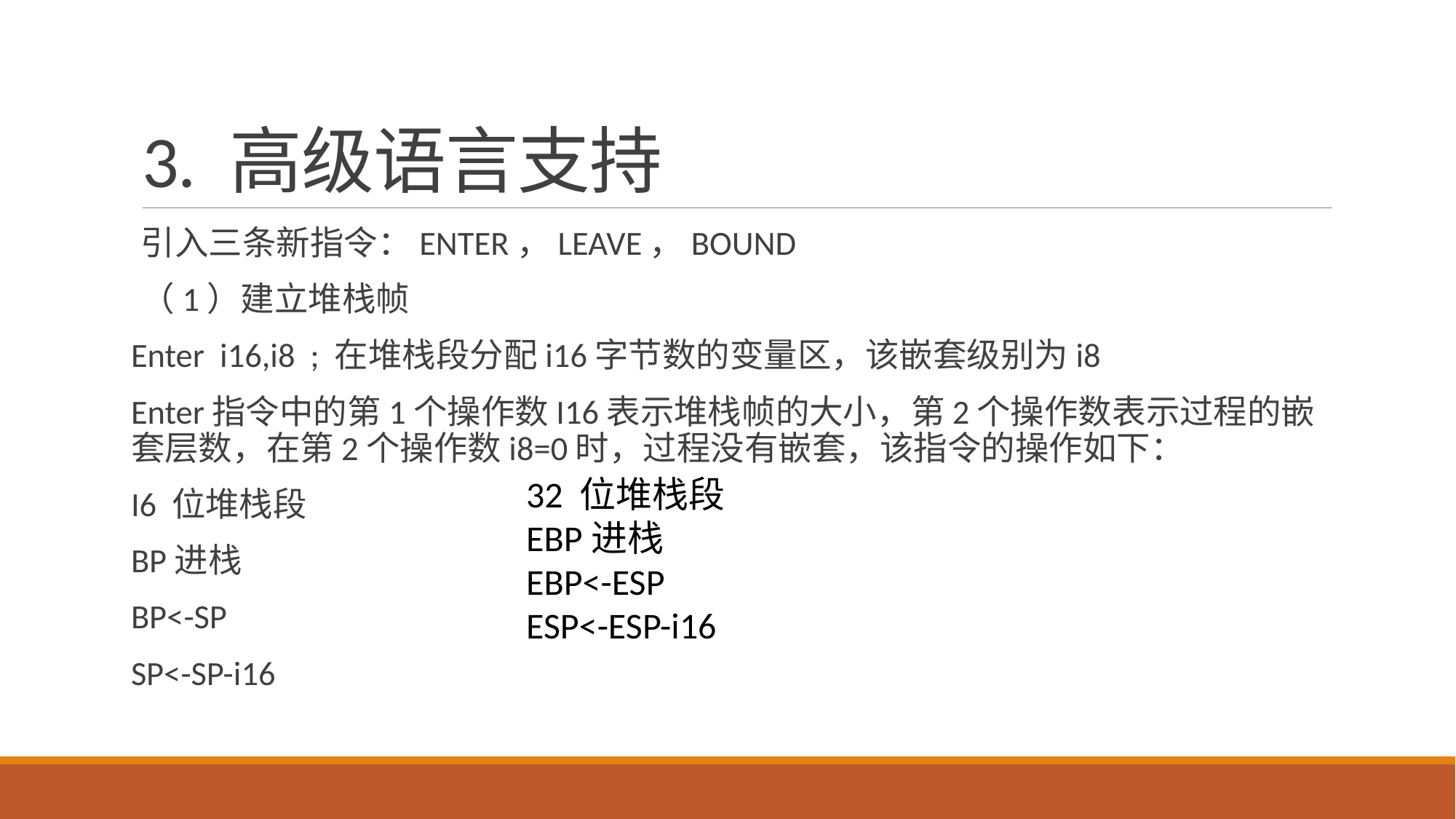

# 3. 高级语言支持
引入三条新指令：ENTER，LEAVE，BOUND
（1）建立堆栈帧
Enter  i16,i8  ; 在堆栈段分配i16字节数的变量区，该嵌套级别为i8
Enter指令中的第1个操作数I16表示堆栈帧的大小，第2个操作数表示过程的嵌套层数，在第2个操作数i8=0时，过程没有嵌套，该指令的操作如下：
I6 位堆栈段
BP进栈
BP<-SP
SP<-SP-i16
32 位堆栈段
EBP进栈
EBP<-ESP
ESP<-ESP-i16